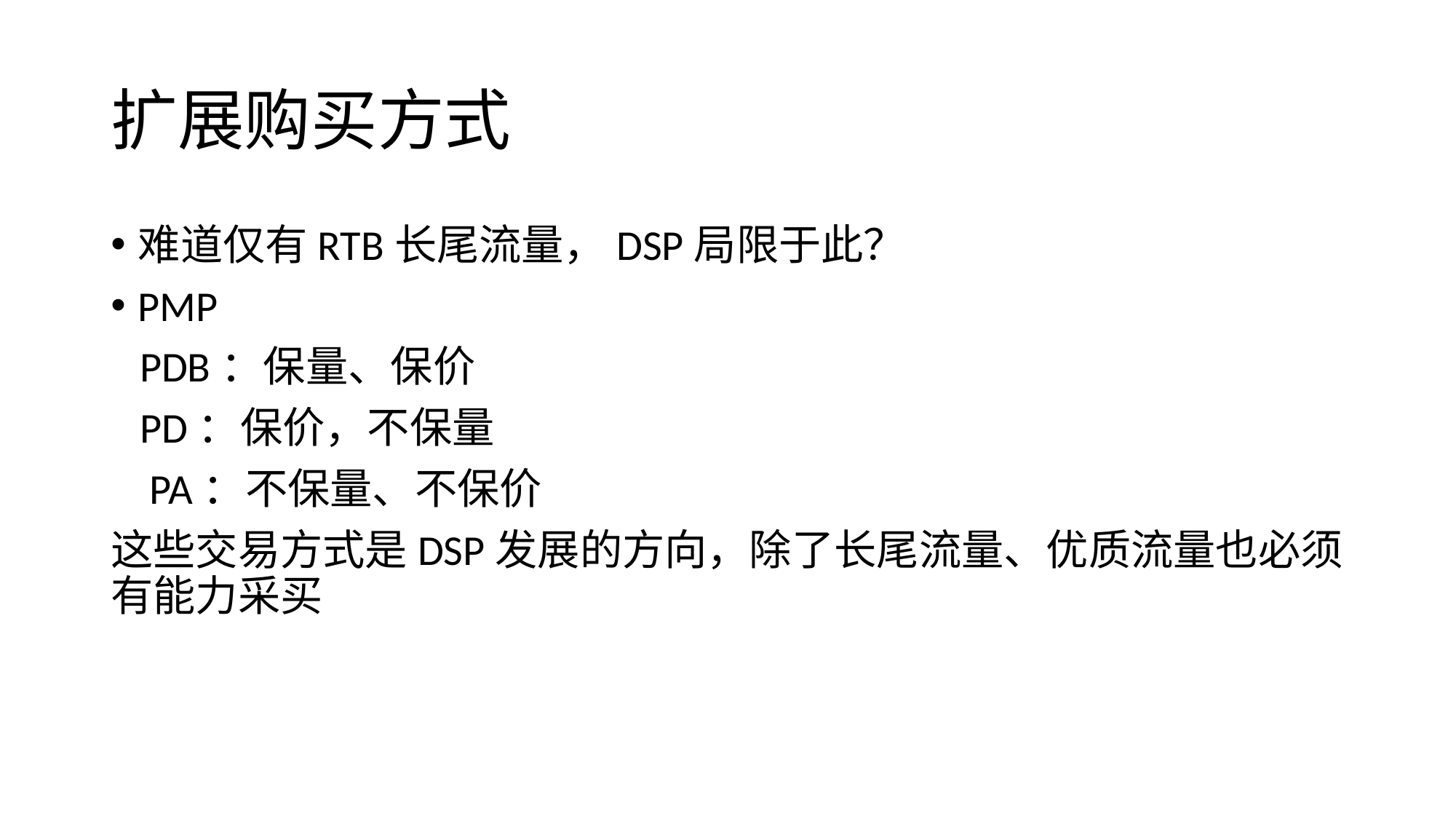

# 扩展购买方式
难道仅有RTB长尾流量，DSP局限于此？
PMP
   PDB：保量、保价
   PD：保价，不保量
    PA：不保量、不保价
这些交易方式是DSP发展的方向，除了长尾流量、优质流量也必须有能力采买